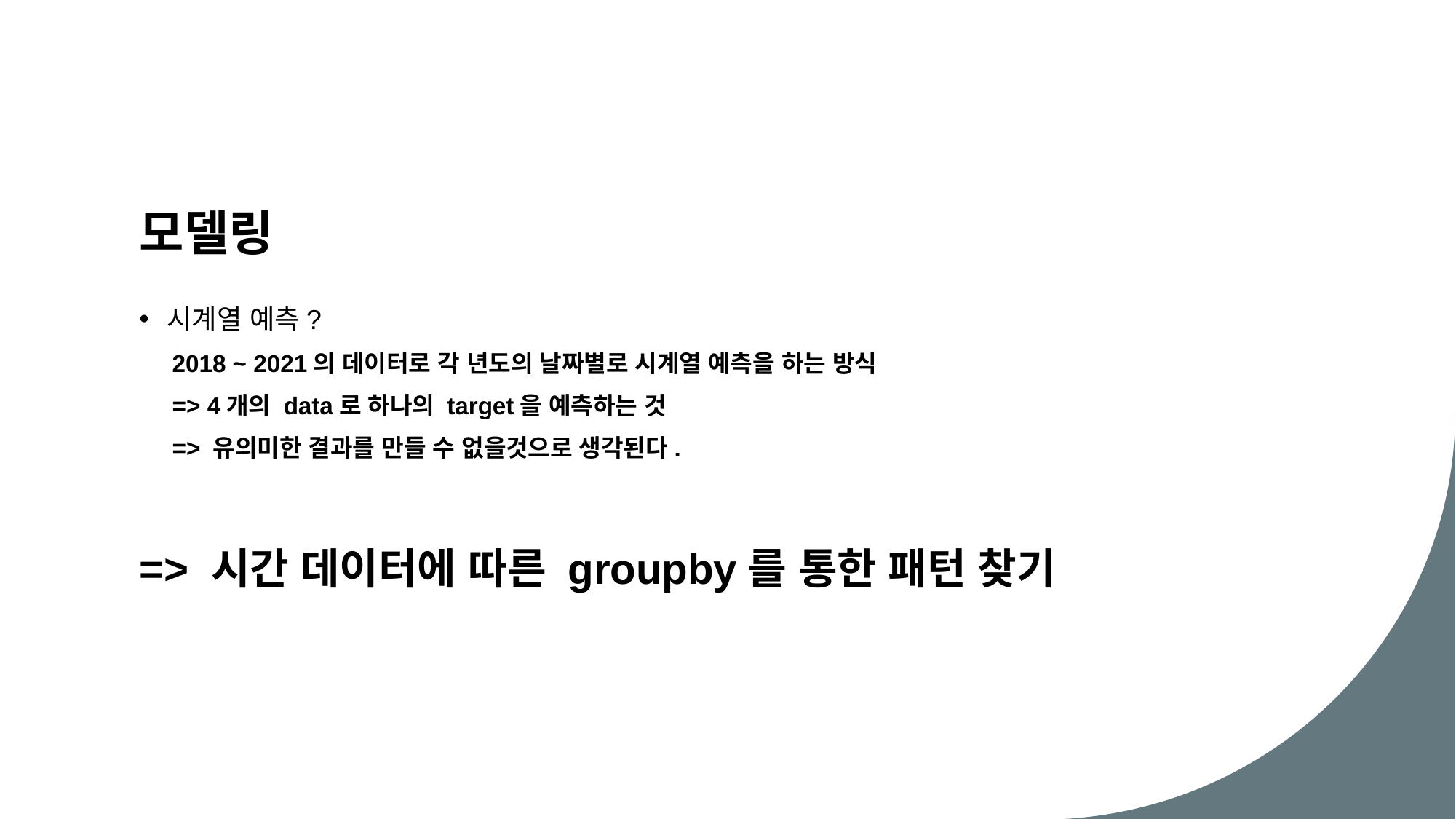

# 모델링
시계열 예측?
2018 ~ 2021의 데이터로 각 년도의 날짜별로 시계열 예측을 하는 방식
=> 4개의 data로 하나의 target을 예측하는 것
=> 유의미한 결과를 만들 수 없을것으로 생각된다.

=> 시간 데이터에 따른 groupby를 통한 패턴 찾기